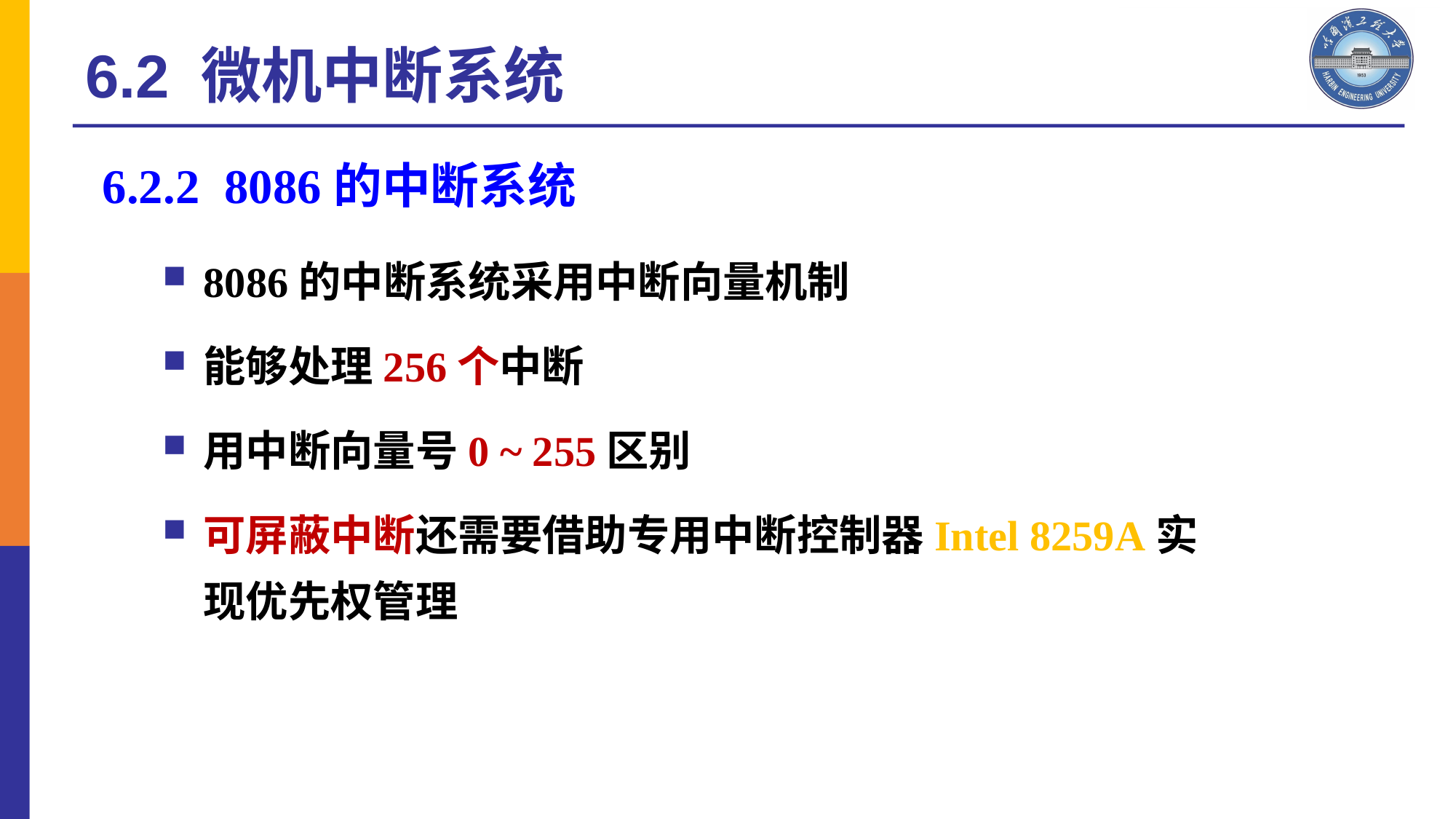

6.2 微机中断系统
# 6.2.2  8086的中断系统
8086的中断系统采用中断向量机制
能够处理256个中断
用中断向量号0 ~ 255区别
可屏蔽中断还需要借助专用中断控制器Intel 8259A实现优先权管理